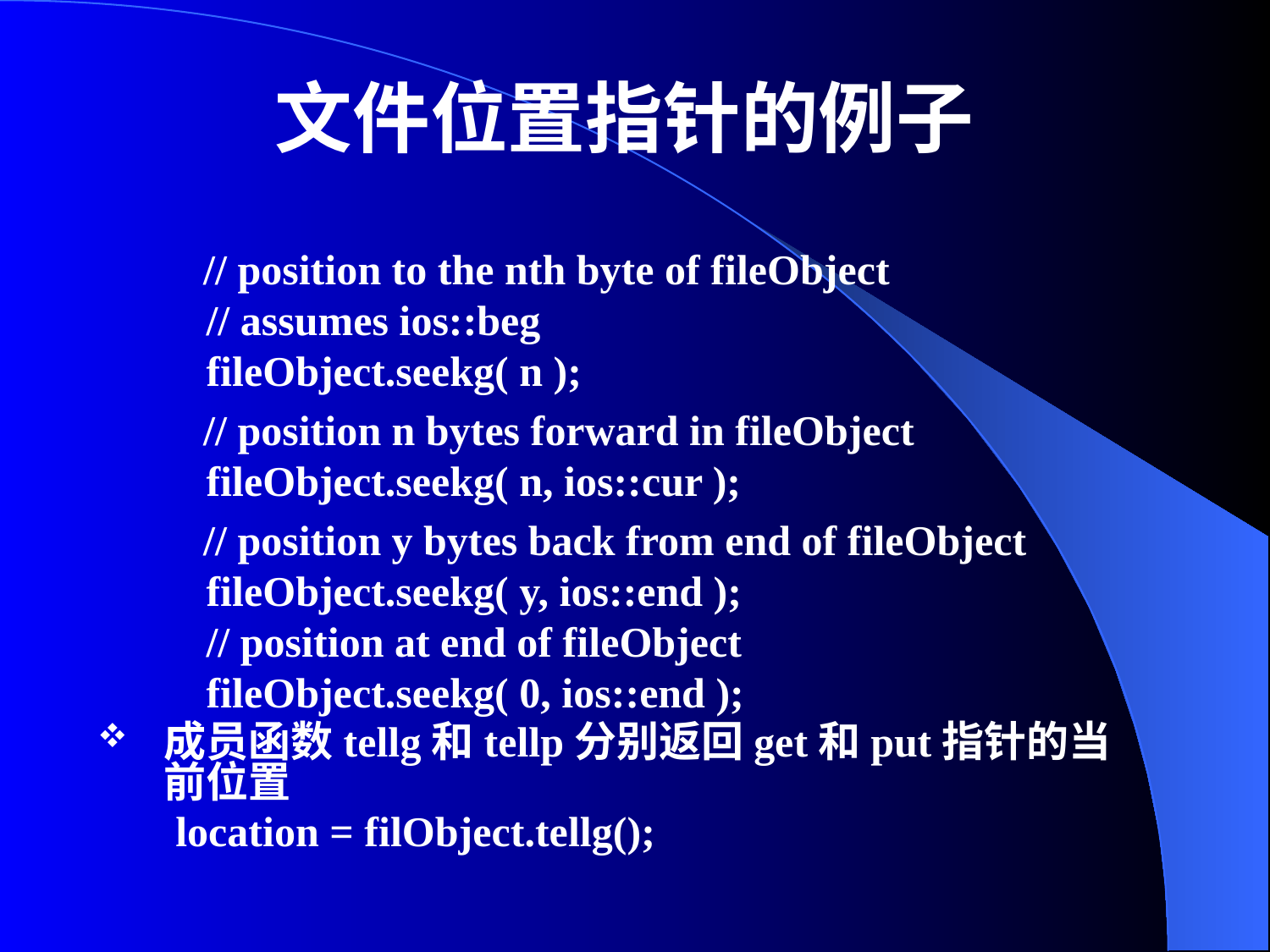

# 文件位置指针的例子
          // position to the nth byte of fileObject
    // assumes ios::beg
    fileObject.seekg( n );
          // position n bytes forward in fileObject
    fileObject.seekg( n, ios::cur );
          // position y bytes back from end of fileObject
    fileObject.seekg( y, ios::end );
    // position at end of fileObject
    fileObject.seekg( 0, ios::end );
成员函数tellg和tellp分别返回get和put指针的当前位置
       location = filObject.tellg();